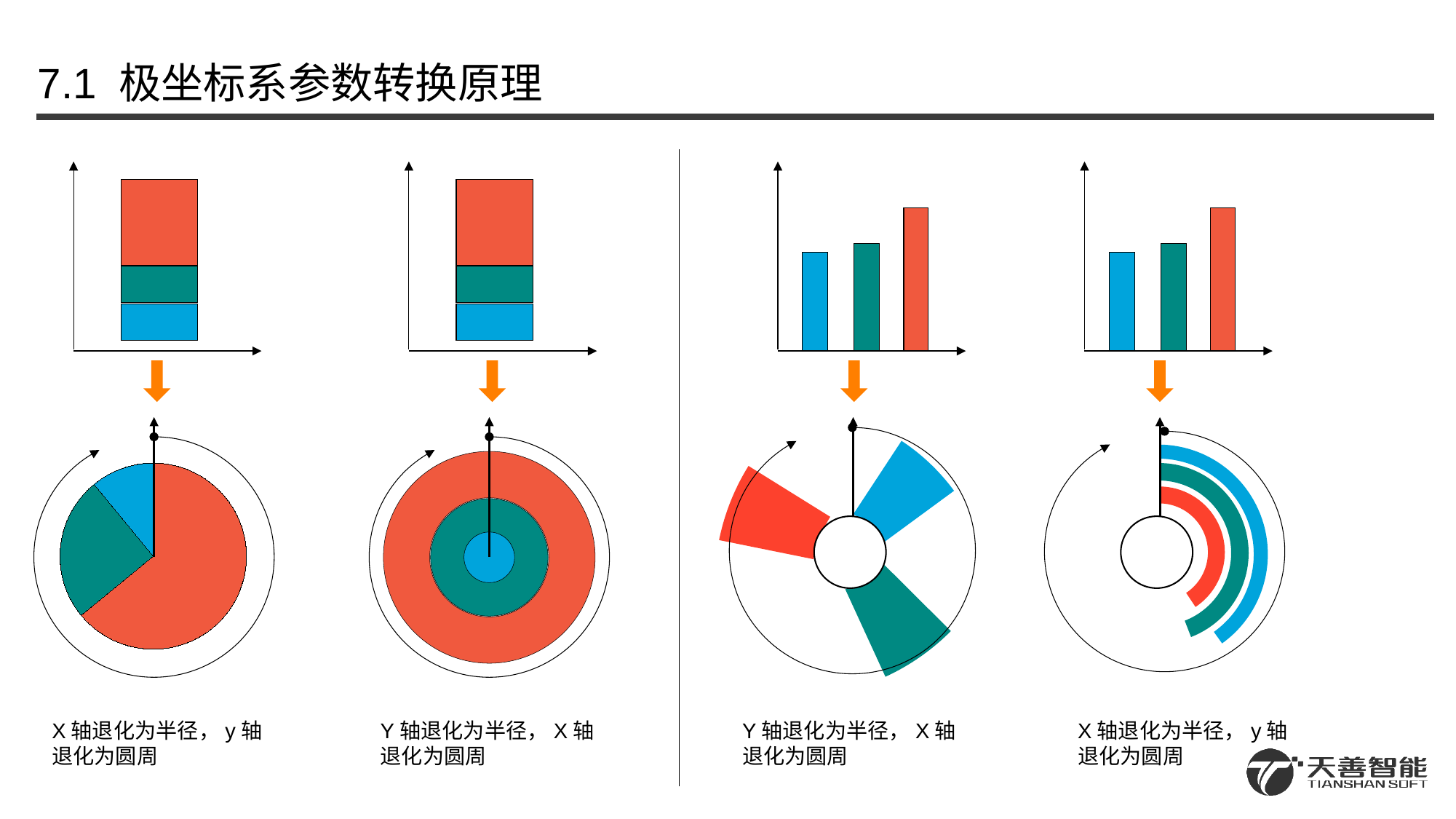

7.1 极坐标系参数转换原理

X轴退化为半径，y轴退化为圆周
Y轴退化为半径，X轴退化为圆周
Y轴退化为半径，X轴退化为圆周
X轴退化为半径，y轴退化为圆周